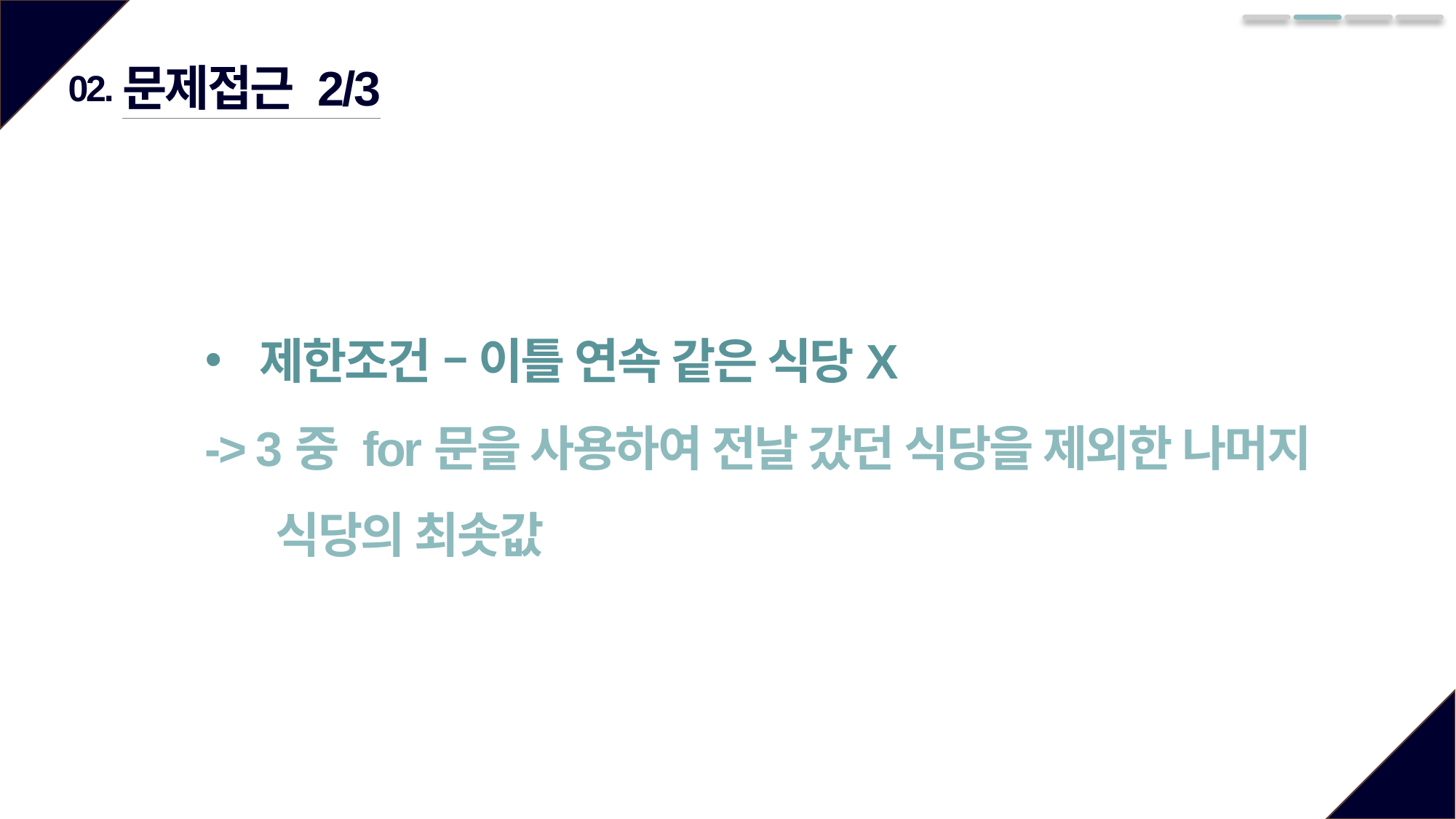

문제접근 2/3
02.
제한조건 – 이틀 연속 같은 식당X
-> 3중 for문을 사용하여 전날 갔던 식당을 제외한 나머지
     식당의 최솟값